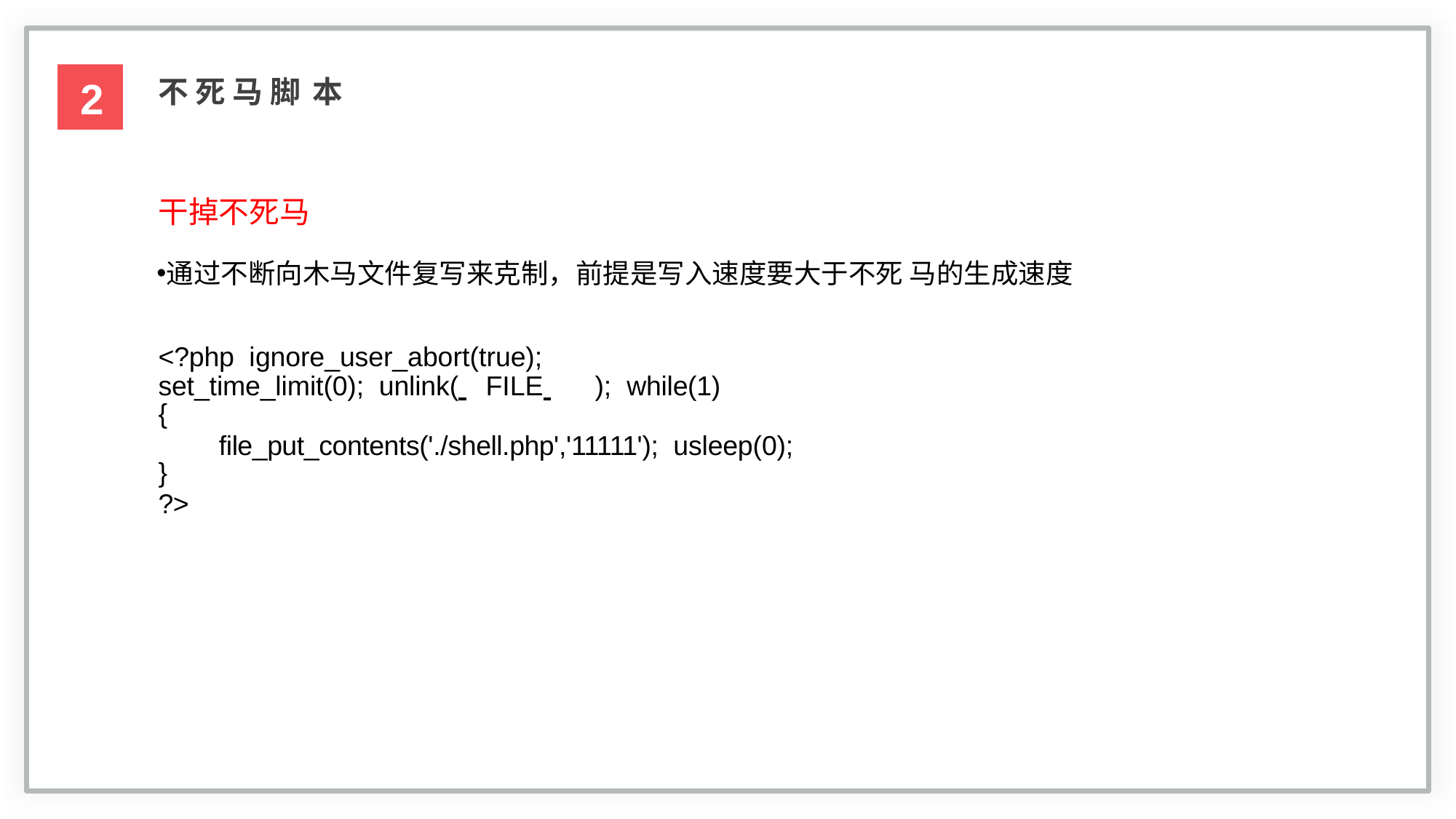

不 死 马 脚 本
  2
干掉不死马
通过不断向木马文件复写来克制，前提是写入速度要大于不死 马的生成速度

<?php  ignore_user_abort(true);  set_time_limit(0);  unlink( 	FILE 	);  while(1)
{
file_put_contents('./shell.php','11111');  usleep(0);
}
?>